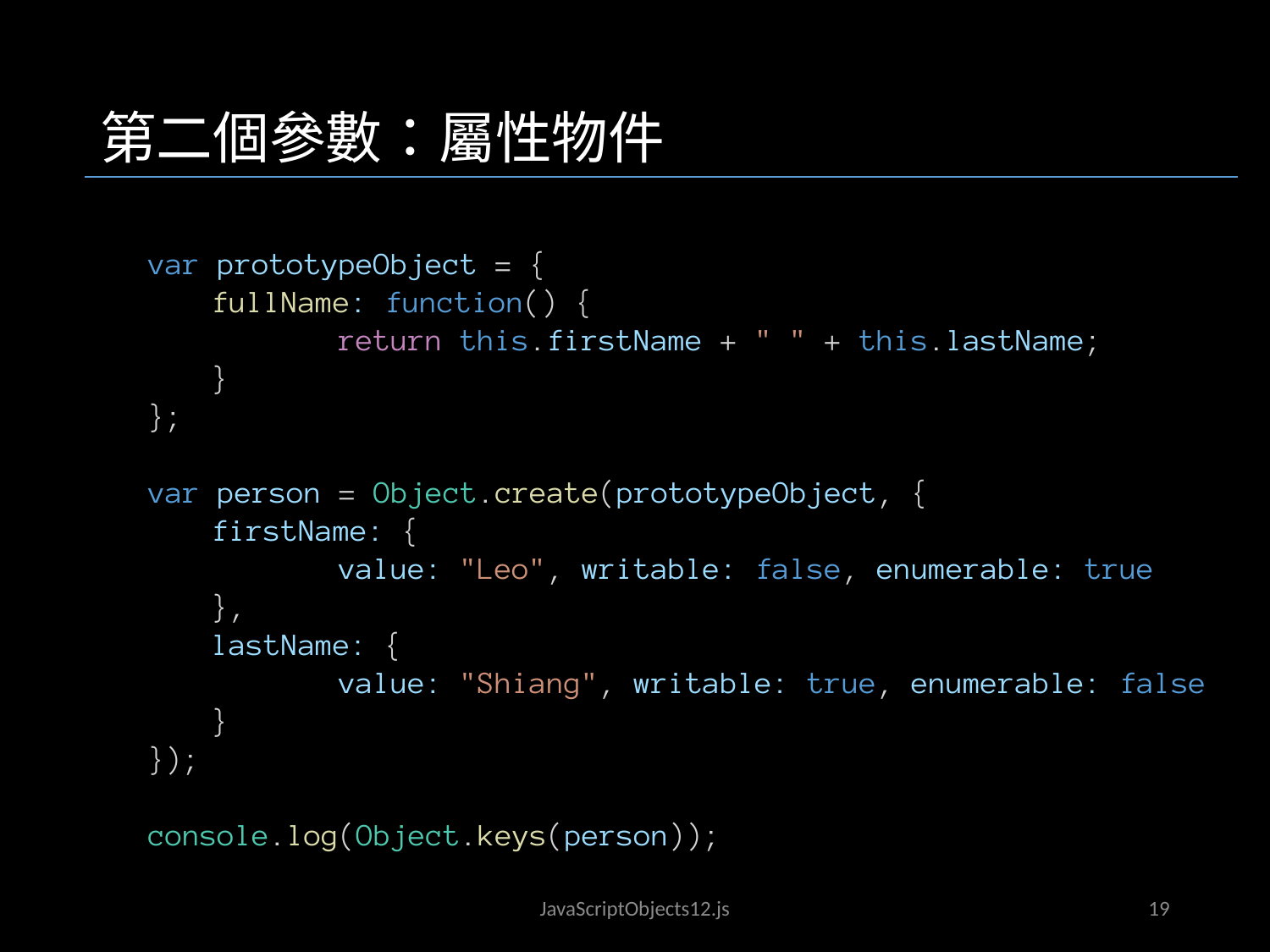

第二個參數：屬性物件
var prototypeObject = {
fullName: function() {
	return this.firstName + " " + this.lastName;
}
};
var person = Object.create(prototypeObject, {
firstName: {
	value: "Leo", writable: false, enumerable: true
},
lastName: {
	value: "Shiang", writable: true, enumerable: false
}
});
console.log(Object.keys(person));
JavaScriptObjects02.js
JavaScriptObjects12.js
19